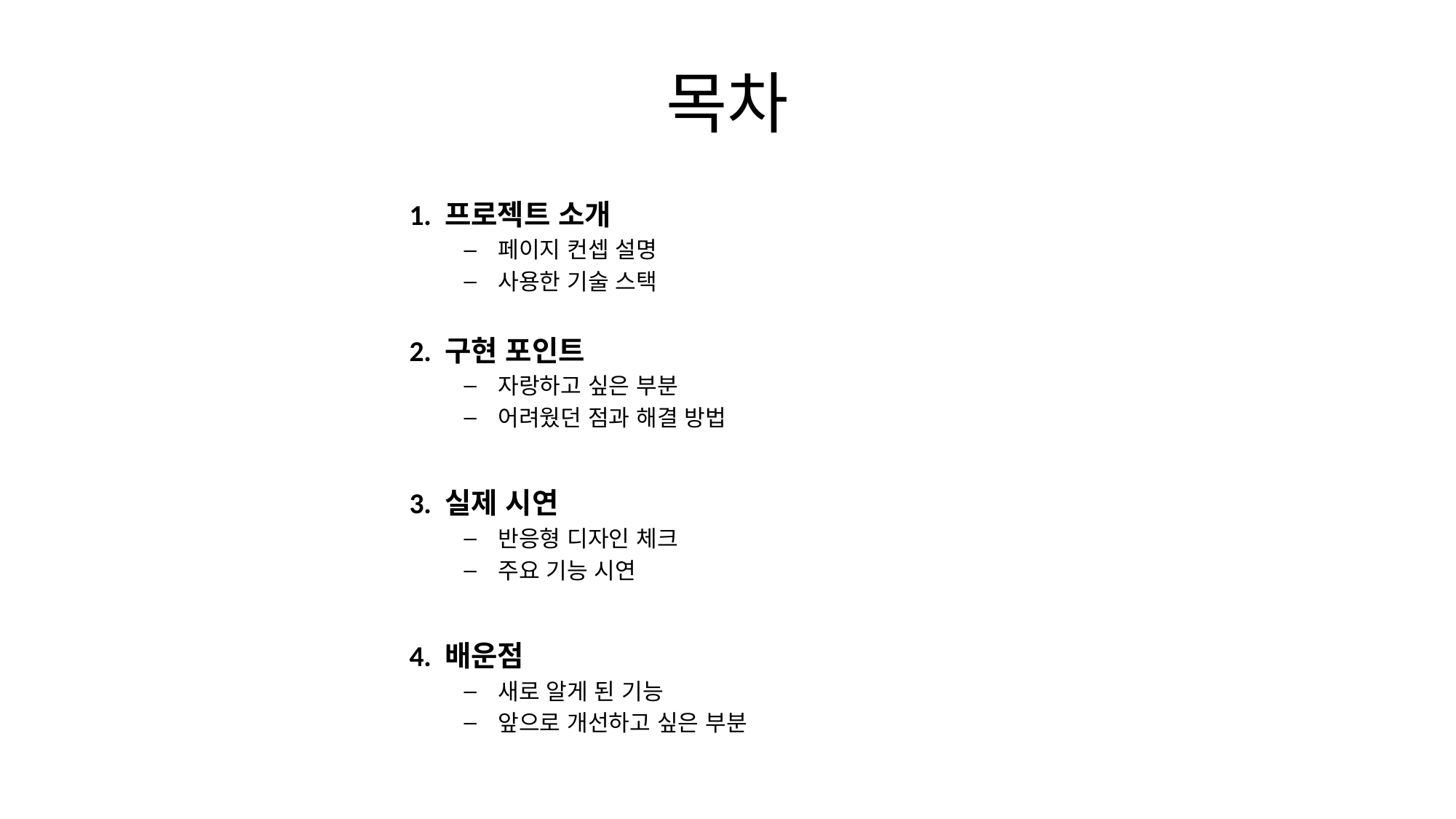

# 목차
1. 프로젝트 소개
페이지 컨셉 설명
사용한 기술 스택

2. 구현 포인트
자랑하고 싶은 부분
어려웠던 점과 해결 방법

3. 실제 시연
반응형 디자인 체크
주요 기능 시연

4. 배운점
새로 알게 된 기능
앞으로 개선하고 싶은 부분